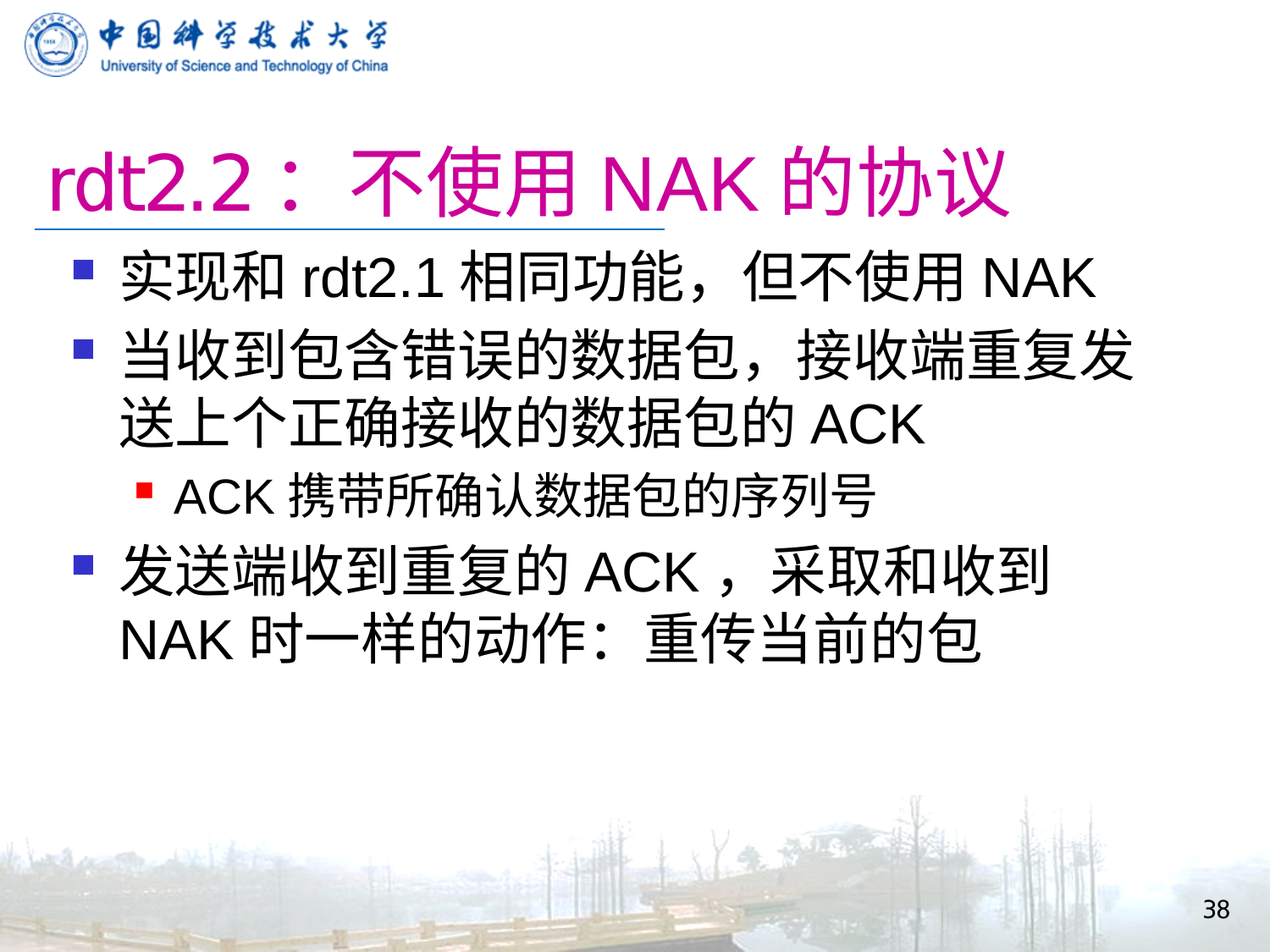

# rdt2.2：不使用NAK的协议
实现和rdt2.1相同功能，但不使用NAK
当收到包含错误的数据包，接收端重复发送上个正确接收的数据包的ACK
ACK携带所确认数据包的序列号
发送端收到重复的ACK，采取和收到NAK时一样的动作：重传当前的包
38